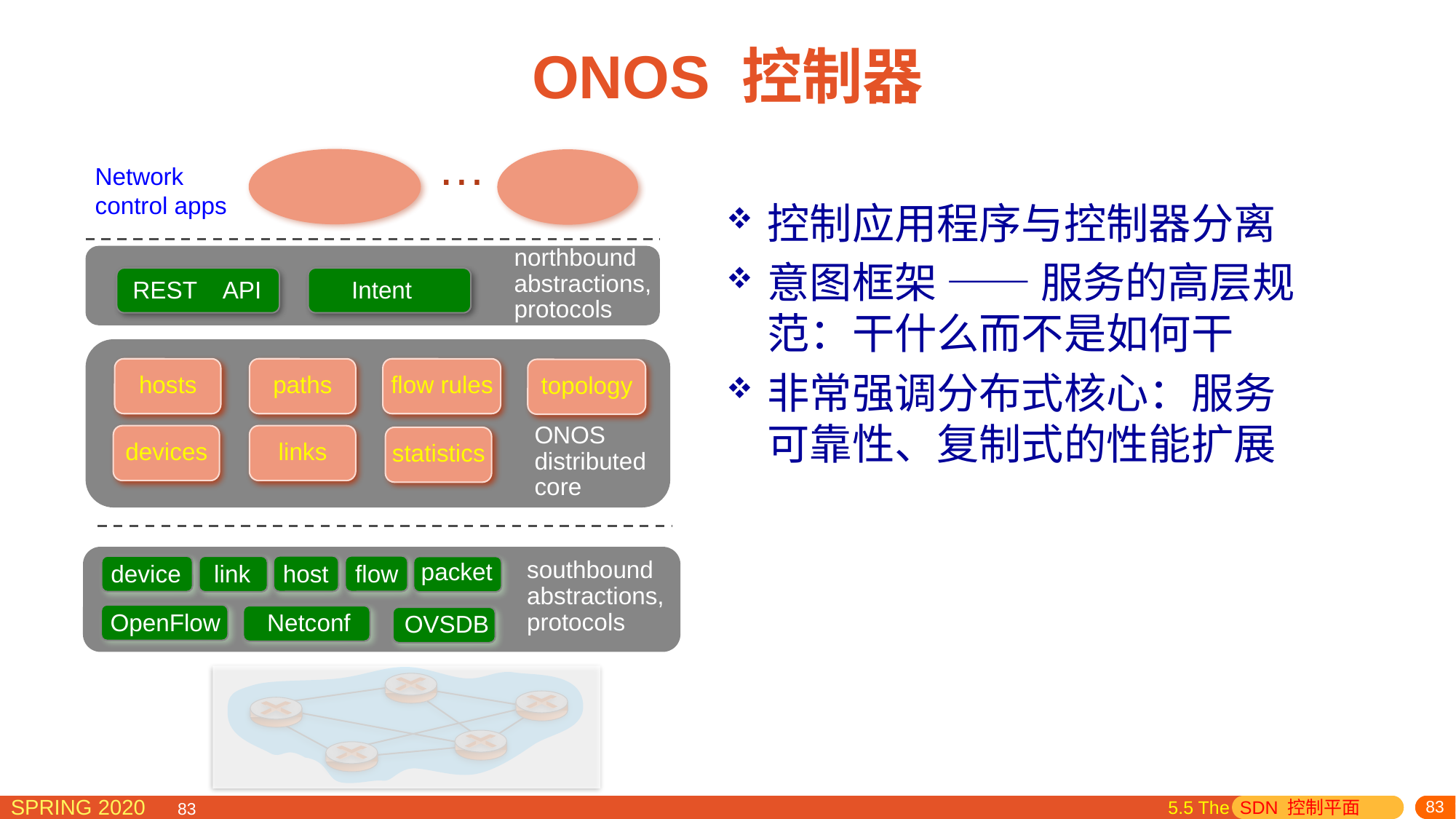

# ONOS 控制器

…
Network
control apps
控制应用程序与控制器分离
意图框架 —— 服务的高层规范：干什么而不是如何干
非常强调分布式核心：服务可靠性、复制式的性能扩展
northbound abstractions,
protocols

REST    API

Intent

hosts

paths

flow rules

topology
ONOS
distributed core

devices

links

statistics

packet

southbound abstractions,
protocols
link

host

flow

device

OpenFlow

Netconf

OVSDB

5.5 The  SDN 控制平面